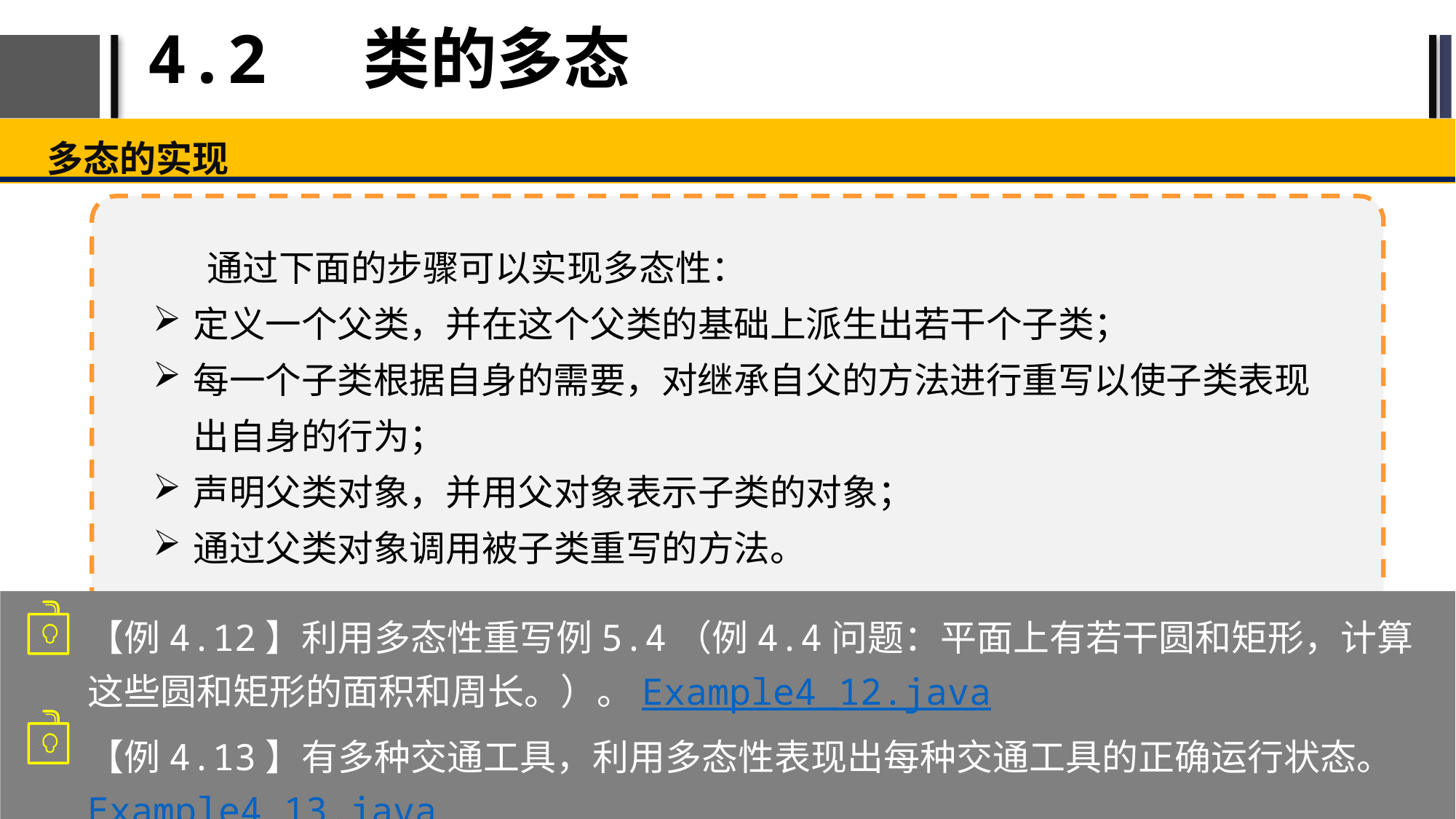

# 4.2  类的多态

多态的实现

通过下面的步骤可以实现多态性：
定义一个父类，并在这个父类的基础上派生出若干个子类；
每一个子类根据自身的需要，对继承自父的方法进行重写以使子类表现出自身的行为；
声明父类对象，并用父对象表示子类的对象；
通过父类对象调用被子类重写的方法。

【例4.12】利用多态性重写例5.4（例4.4问题：平面上有若干圆和矩形，计算这些圆和矩形的面积和周长。）。Example4_12.java
【例4.13】有多种交通工具，利用多态性表现出每种交通工具的正确运行状态。Example4_13.java